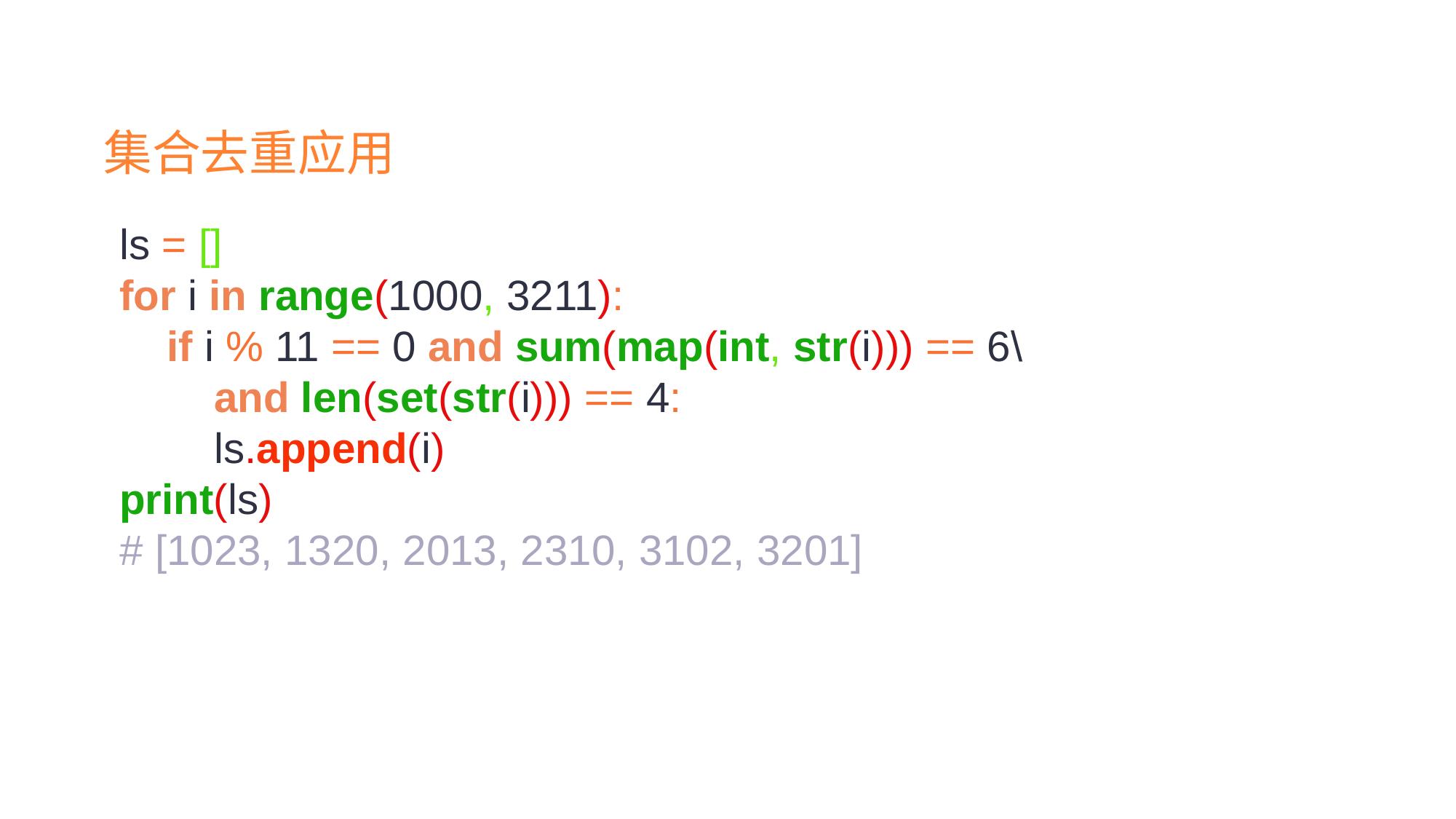

集合去重应用
ls = []
for i in range(1000, 3211):
    if i % 11 == 0 and sum(map(int, str(i))) == 6\
        and len(set(str(i))) == 4:
        ls.append(i)
print(ls)
# [1023, 1320, 2013, 2310, 3102, 3201]